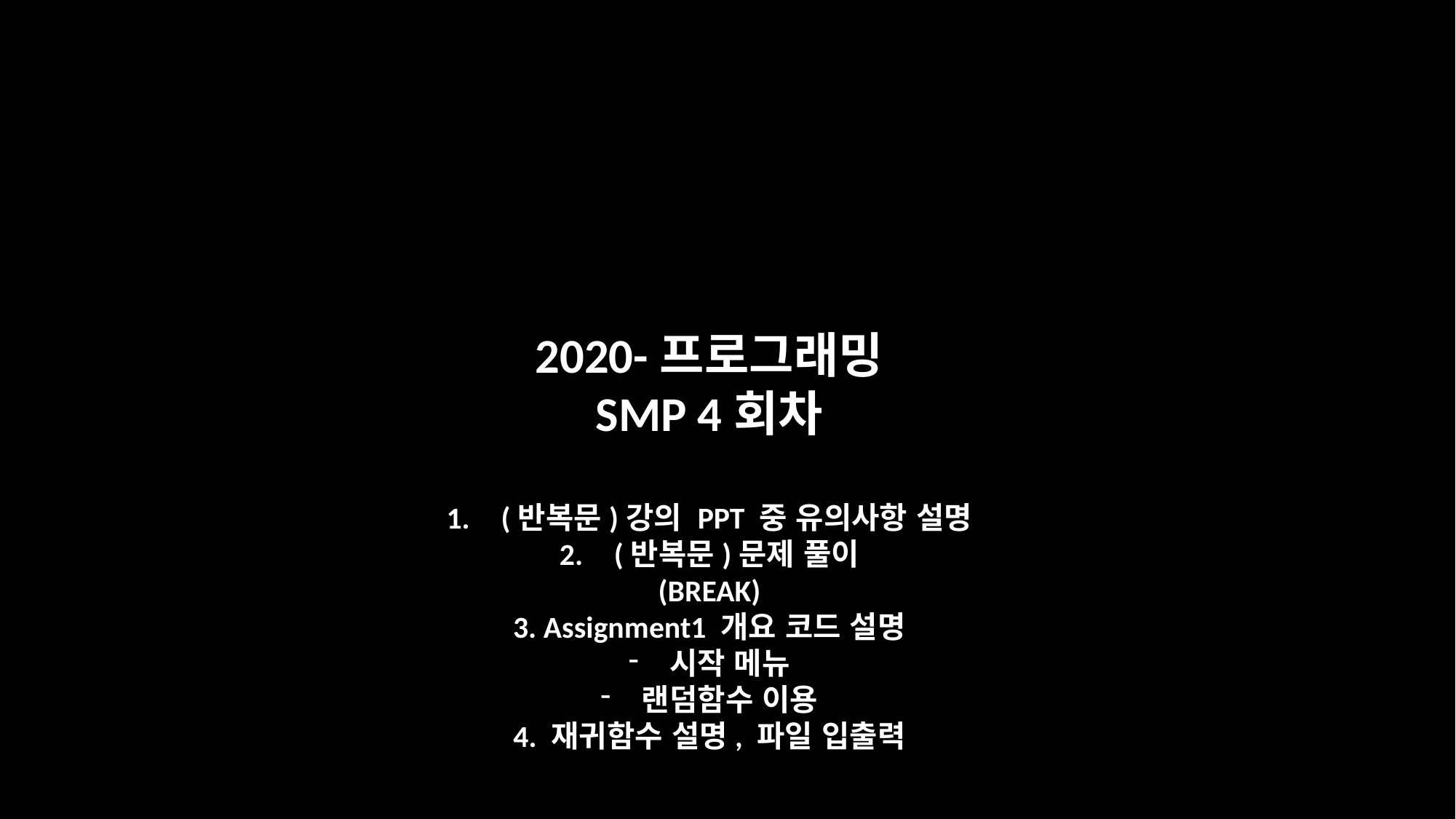

2020-프로그래밍
SMP 4회차
(반복문)강의 PPT 중 유의사항 설명
(반복문)문제 풀이
(BREAK)
3. Assignment1 개요 코드 설명
시작 메뉴
랜덤함수 이용
4. 재귀함수 설명, 파일 입출력